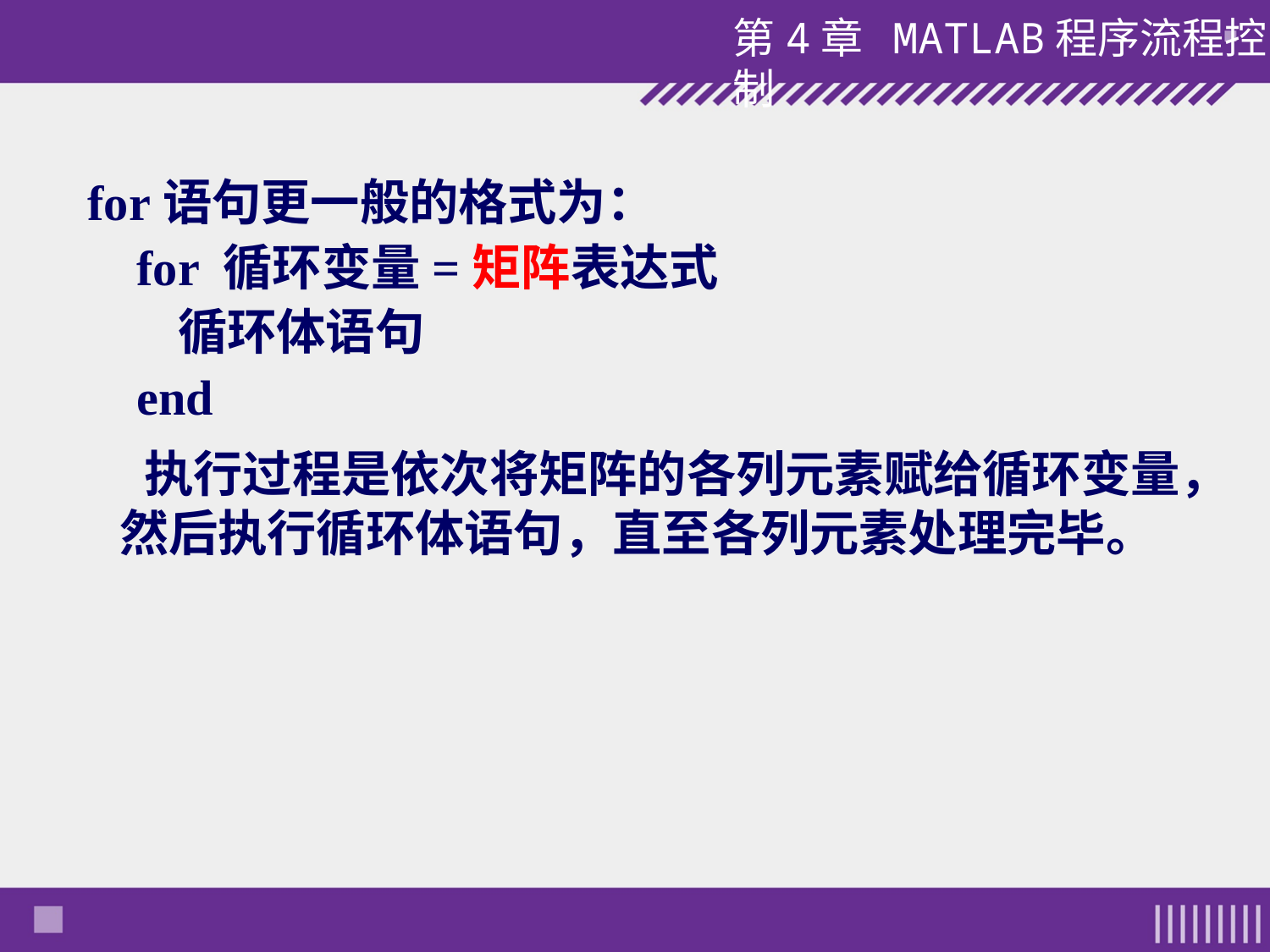

for语句更一般的格式为：
    for 循环变量=矩阵表达式
       循环体语句
    end
    执行过程是依次将矩阵的各列元素赋给循环变量，然后执行循环体语句，直至各列元素处理完毕。